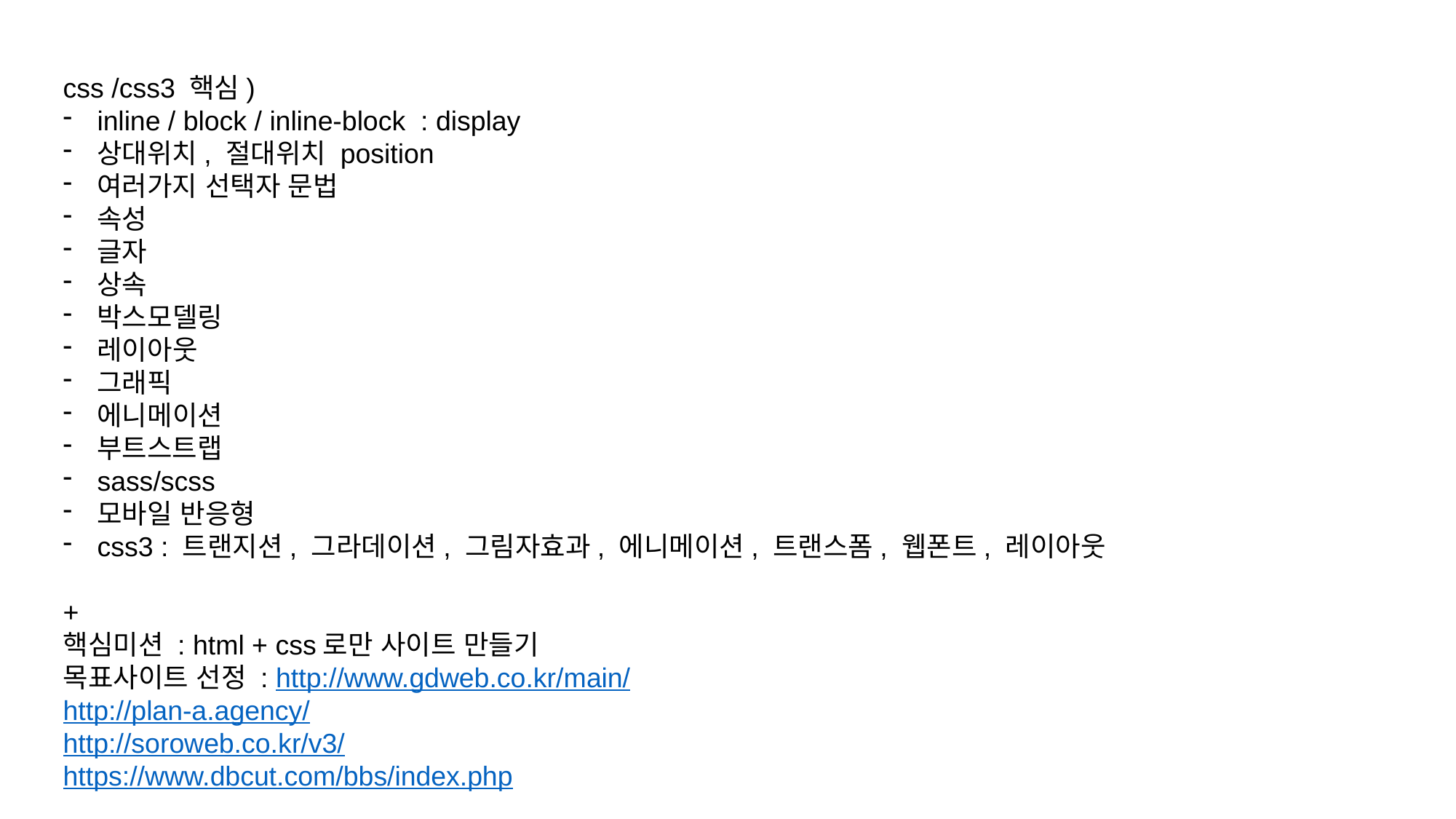

css /css3 핵심)
inline / block / inline-block  : display
상대위치, 절대위치 position
여러가지 선택자 문법
속성
글자
상속
박스모델링
레이아웃
그래픽
에니메이션
부트스트랩
sass/scss
모바일 반응형
css3 : 트랜지션, 그라데이션, 그림자효과, 에니메이션, 트랜스폼, 웹폰트, 레이아웃

+
핵심미션 : html + css로만 사이트 만들기
목표사이트 선정 : http://www.gdweb.co.kr/main/
http://plan-a.agency/
http://soroweb.co.kr/v3/
https://www.dbcut.com/bbs/index.php